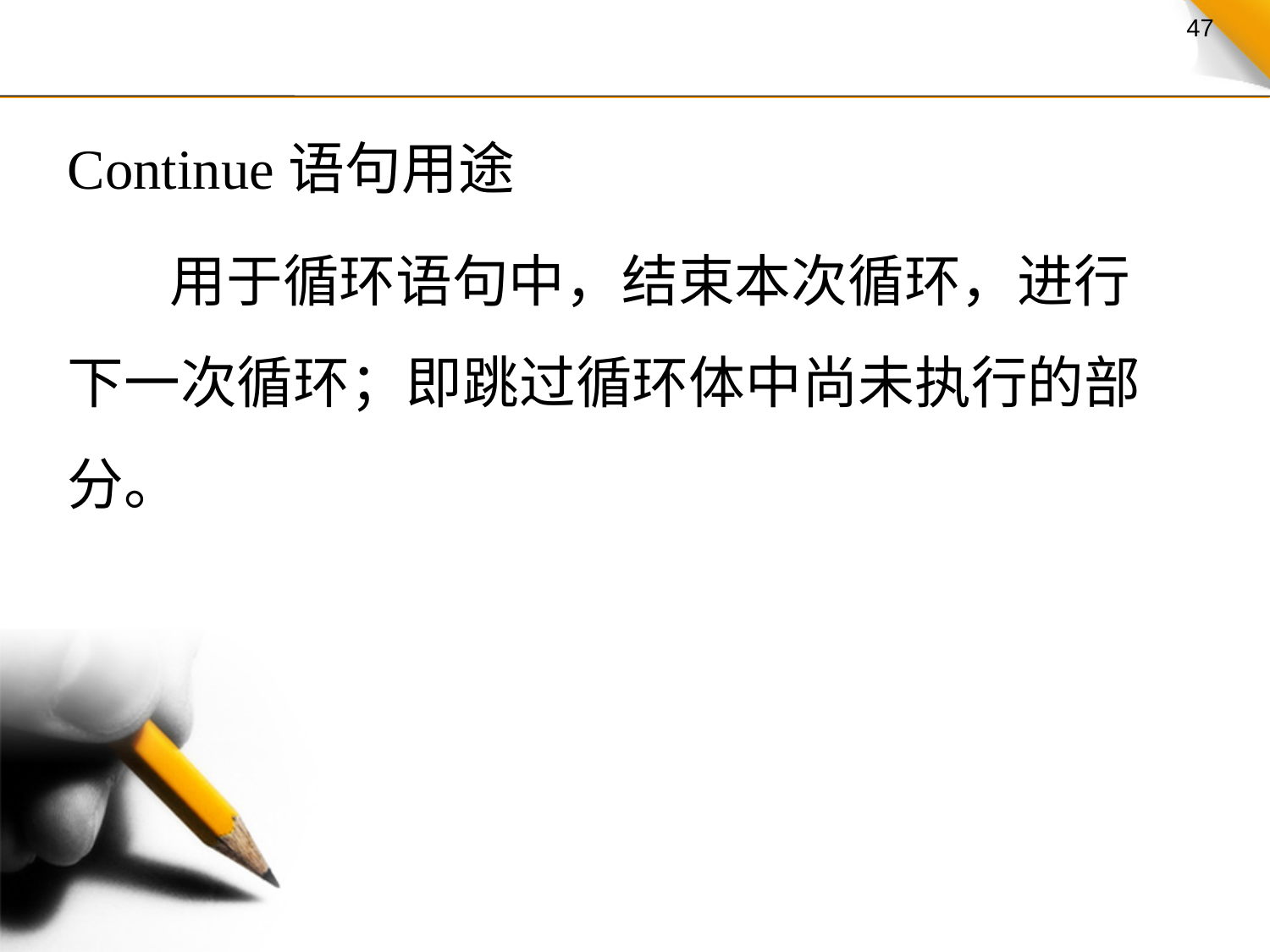

Continue语句用途
       用于循环语句中，结束本次循环，进行下一次循环；即跳过循环体中尚未执行的部分。